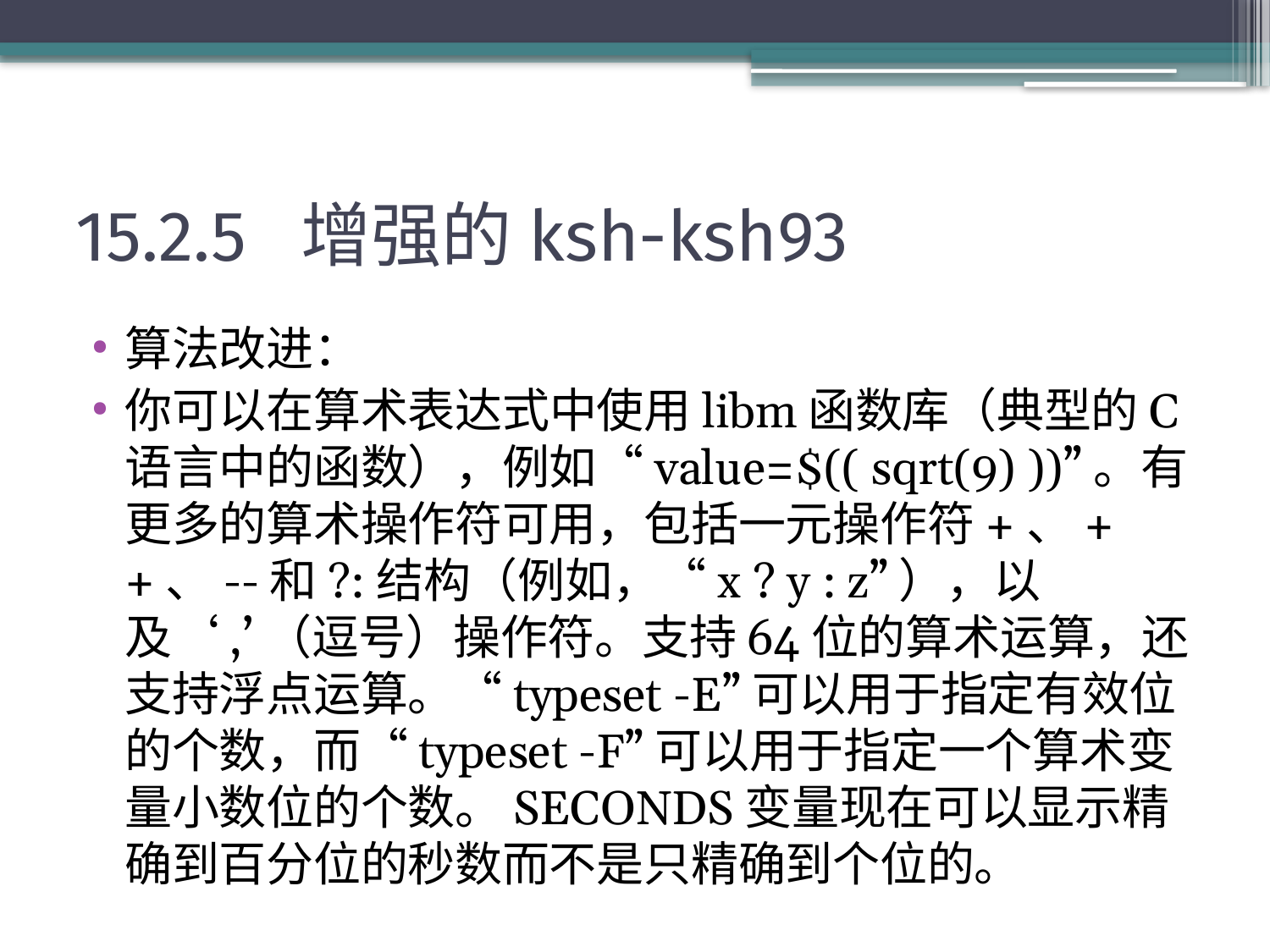

# 15.2.5  增强的ksh-ksh93
算法改进：
你可以在算术表达式中使用libm函数库（典型的C语言中的函数），例如“value=$(( sqrt(9) ))”。有更多的算术操作符可用，包括一元操作符+、++、--和?:结构（例如，“x ? y : z”），以及‘,’（逗号）操作符。支持64位的算术运算，还支持浮点运算。“typeset -E”可以用于指定有效位的个数，而“typeset -F”可以用于指定一个算术变量小数位的个数。SECONDS变量现在可以显示精确到百分位的秒数而不是只精确到个位的。